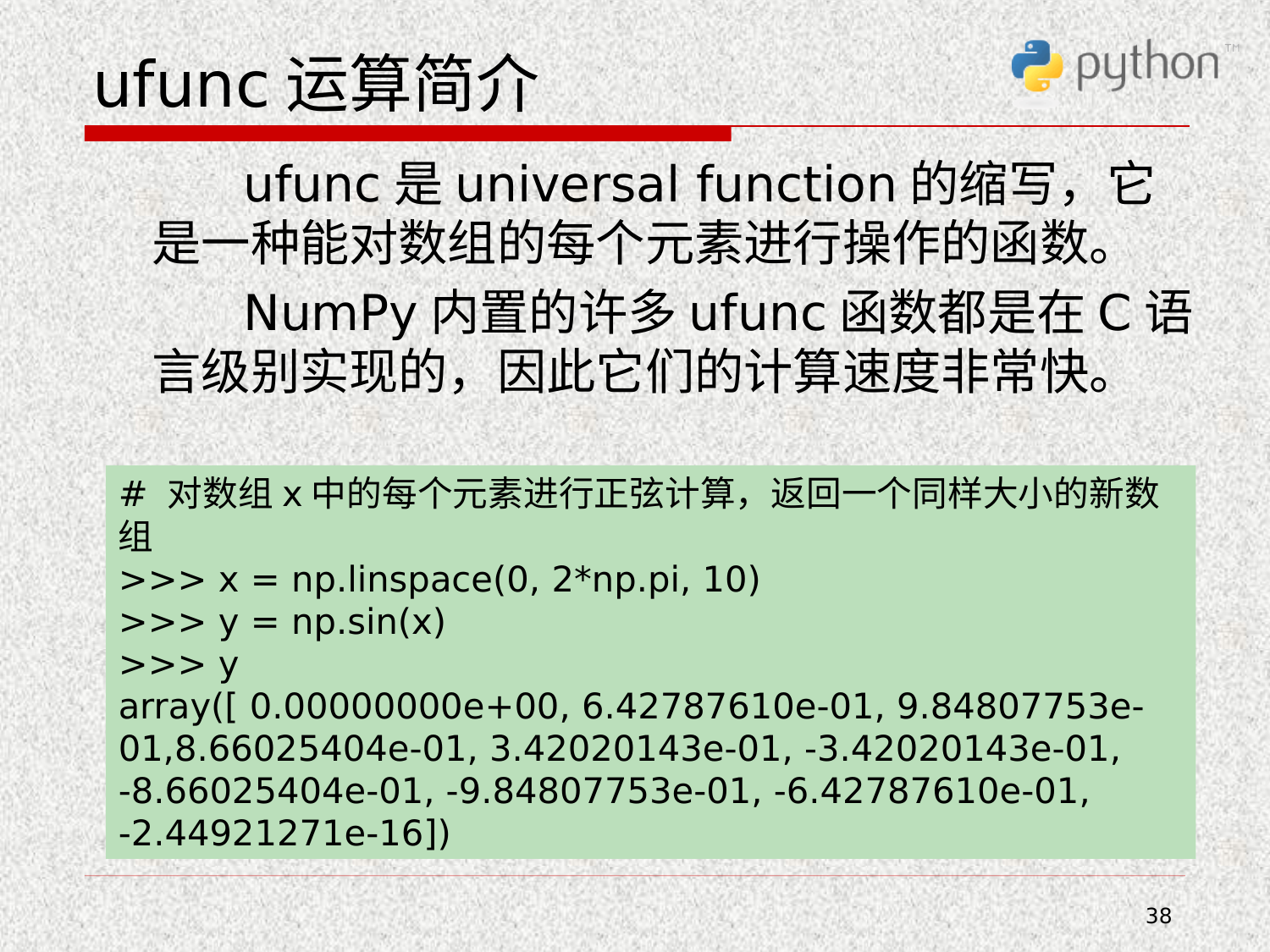

# ufunc运算简介
          ufunc是universal function的缩写，它是一种能对数组的每个元素进行操作的函数。
          NumPy内置的许多ufunc函数都是在C语言级别实现的，因此它们的计算速度非常快。
# 对数组x中的每个元素进行正弦计算，返回一个同样大小的新数组
>>> x = np.linspace(0, 2*np.pi, 10)
>>> y = np.sin(x)
>>> y
array([ 0.00000000e+00, 6.42787610e-01, 9.84807753e-01,8.66025404e-01, 3.42020143e-01, -3.42020143e-01,
-8.66025404e-01, -9.84807753e-01, -6.42787610e-01,
-2.44921271e-16])
38